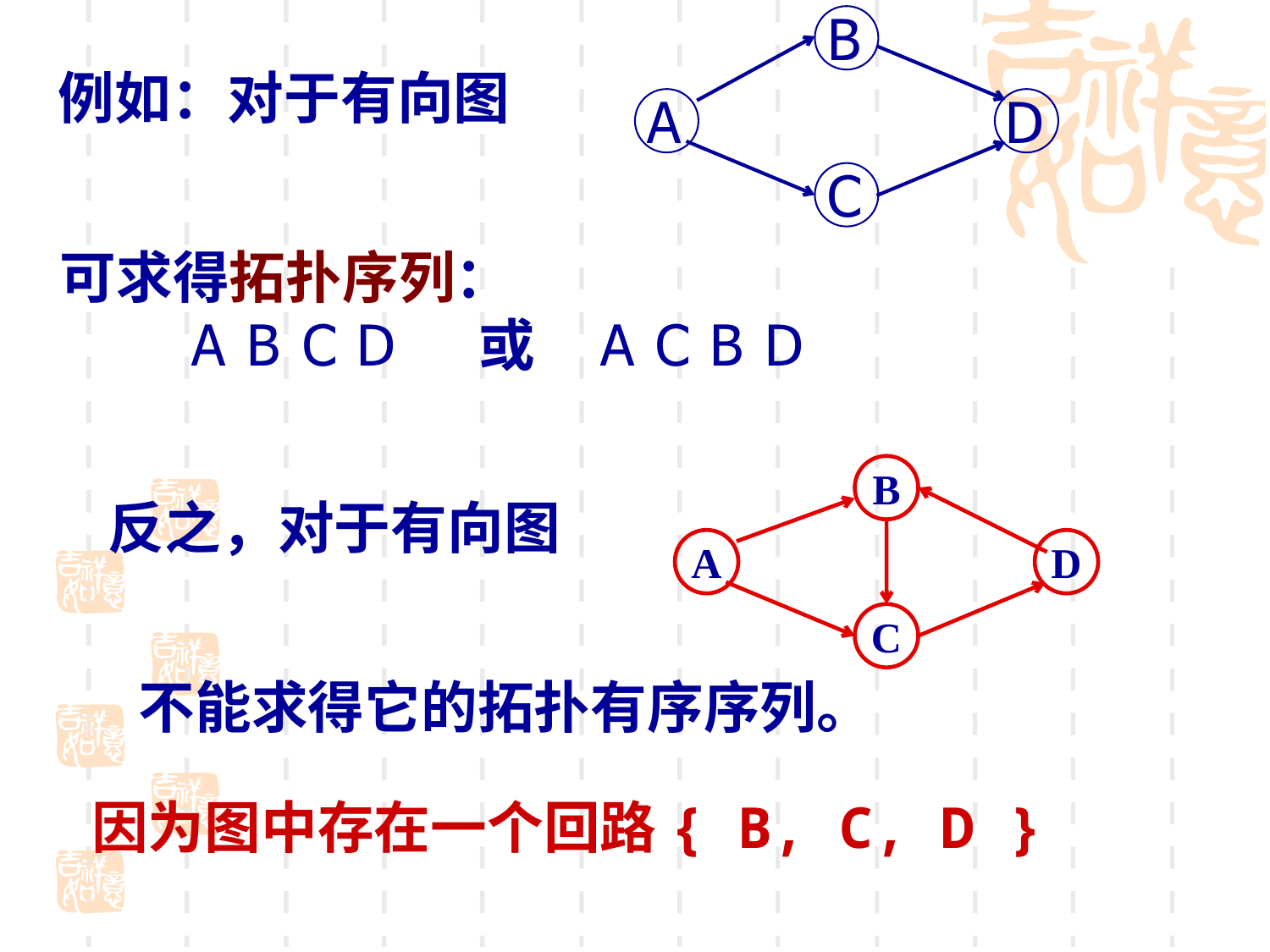

B

A
D

C
例如：对于有向图
可求得拓扑序列：
        A B C D    或    A C B D
B

A
D

C
反之，对于有向图
不能求得它的拓扑有序序列。
因为图中存在一个回路{ B, C, D }